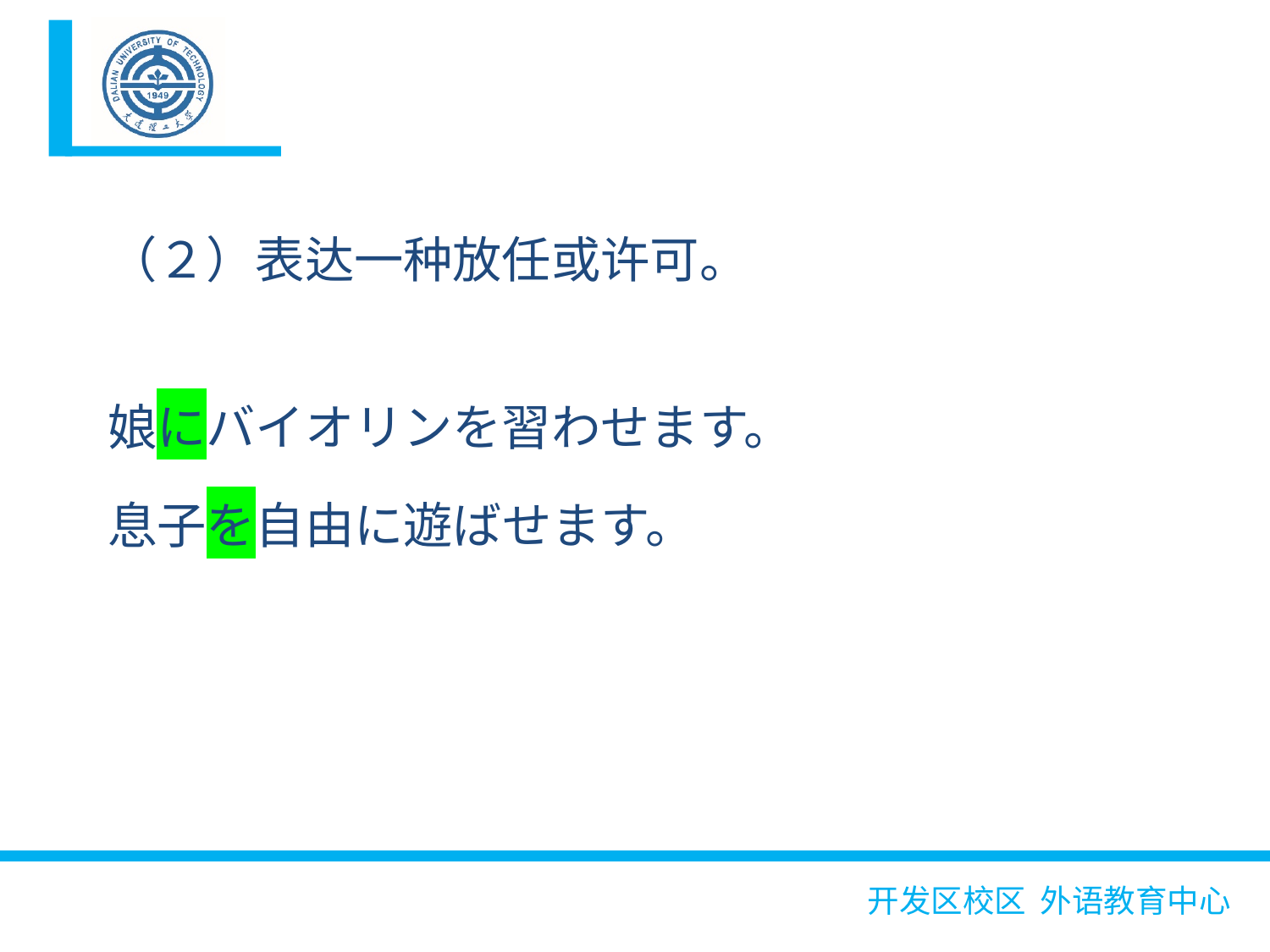

（２）表达一种放任或许可。

娘にバイオリンを習わせます。
息子を自由に遊ばせます。